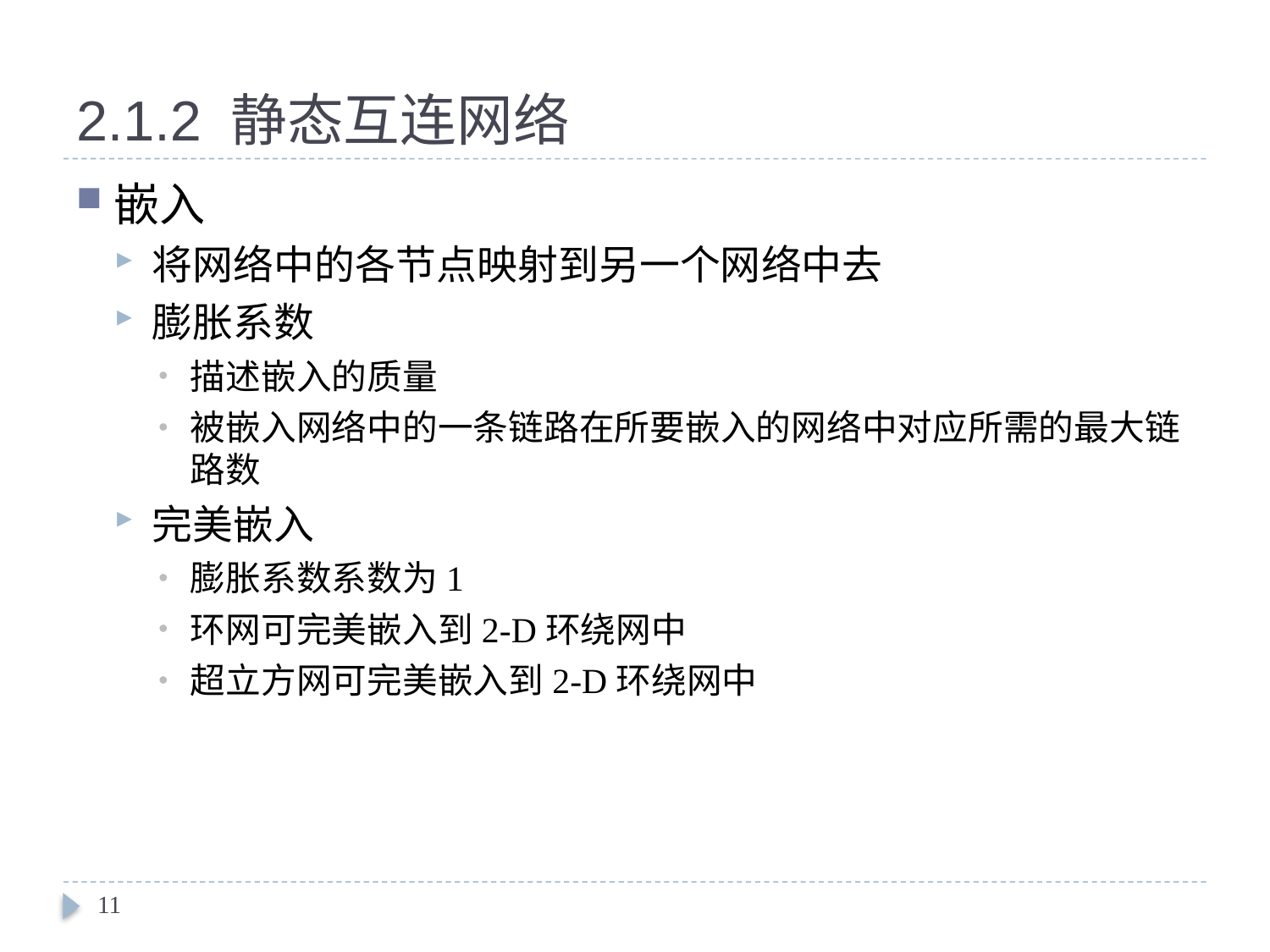

# 2.1.2 静态互连网络
嵌入
将网络中的各节点映射到另一个网络中去
膨胀系数
描述嵌入的质量
被嵌入网络中的一条链路在所要嵌入的网络中对应所需的最大链路数
完美嵌入
膨胀系数系数为1
环网可完美嵌入到2-D环绕网中
超立方网可完美嵌入到2-D环绕网中
11